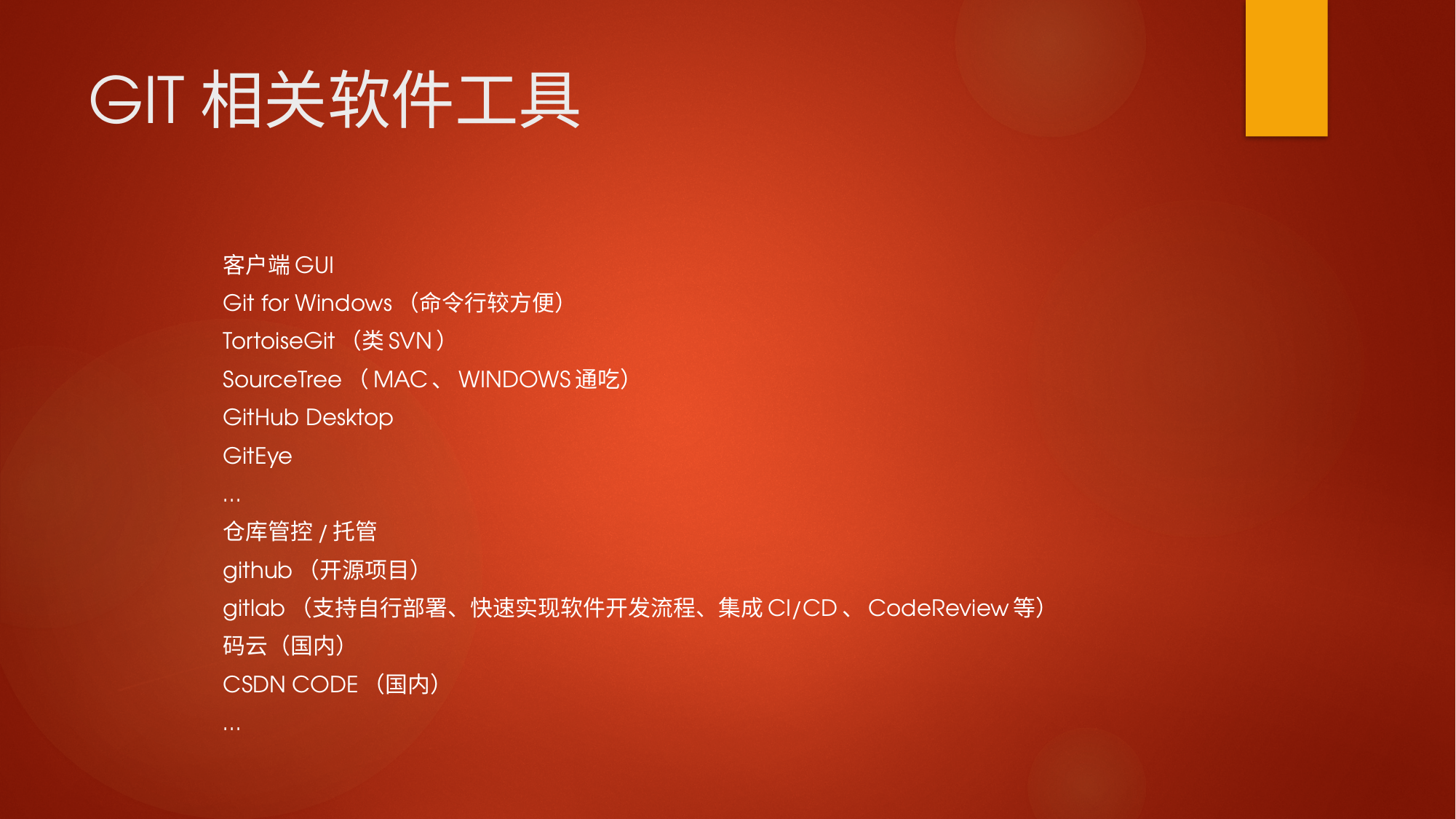

# GIT相关软件工具
	客户端GUI
		Git for Windows（命令行较方便）
		TortoiseGit（类SVN）
		SourceTree（MAC、WINDOWS通吃）
		GitHub Desktop
		GitEye
		…
	仓库管控/托管
		github（开源项目）
		gitlab（支持自行部署、快速实现软件开发流程、集成CI/CD、CodeReview等）
		码云（国内）
		CSDN CODE（国内）
		…